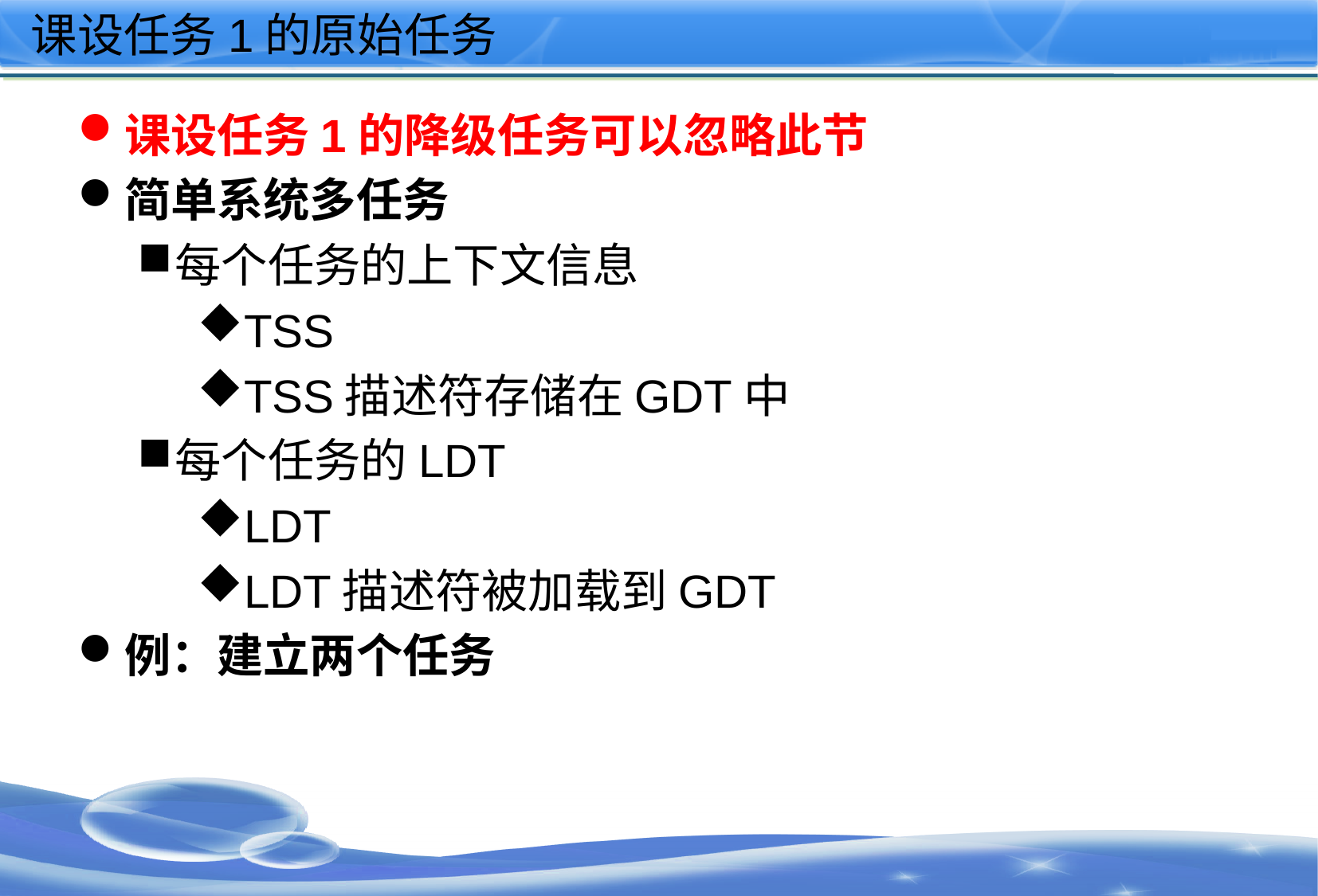

# 课设任务1的原始任务
课设任务1的降级任务可以忽略此节
简单系统多任务
每个任务的上下文信息
TSS
TSS描述符存储在GDT中
每个任务的LDT
LDT
LDT描述符被加载到GDT
例：建立两个任务